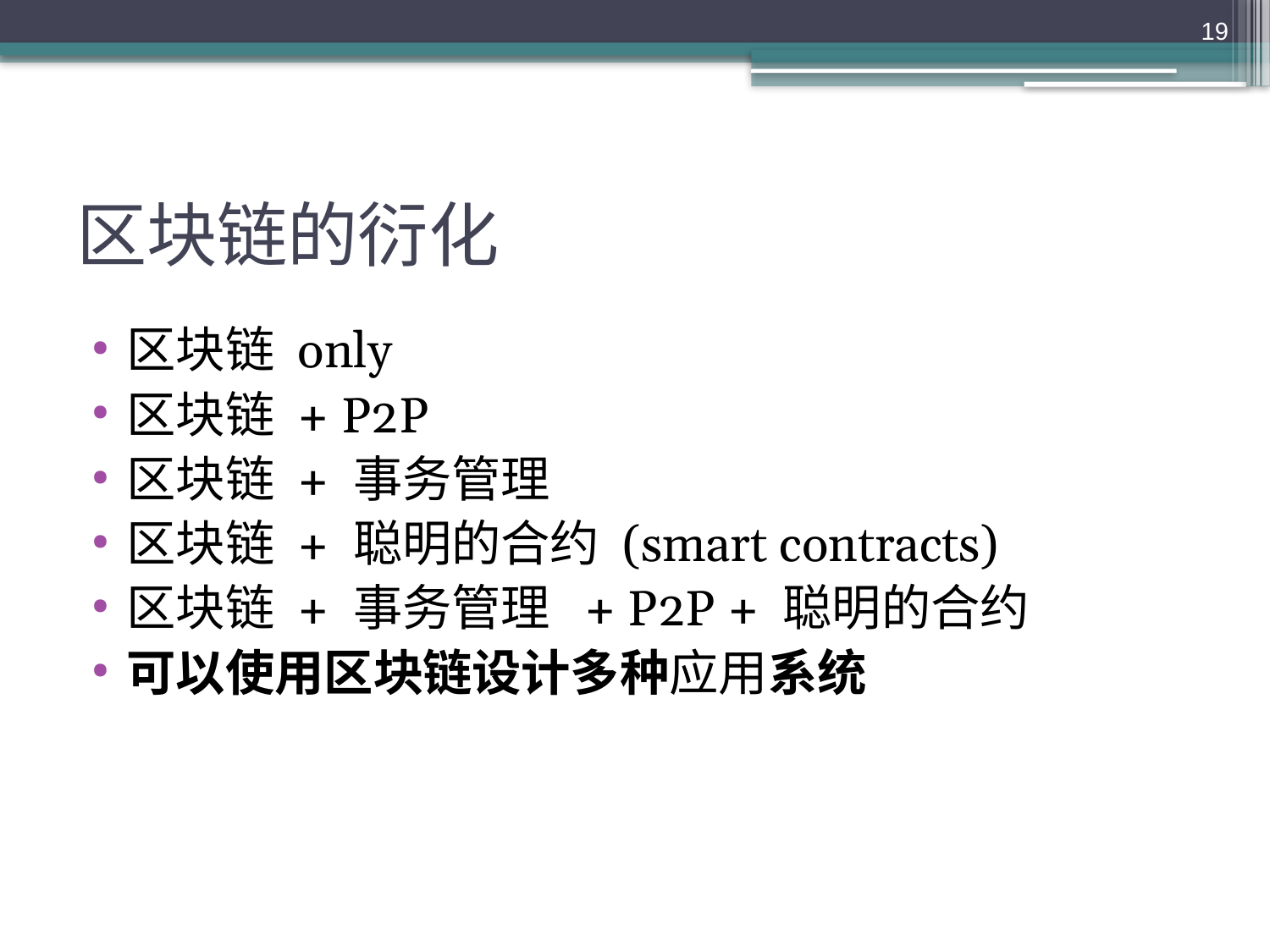

19

# 区块链的衍化
区块链 only
区块链 + P2P
区块链 + 事务管理
区块链 + 聪明的合约 (smart contracts)
区块链 + 事务管理  + P2P + 聪明的合约
可以使用区块链设计多种应用系统